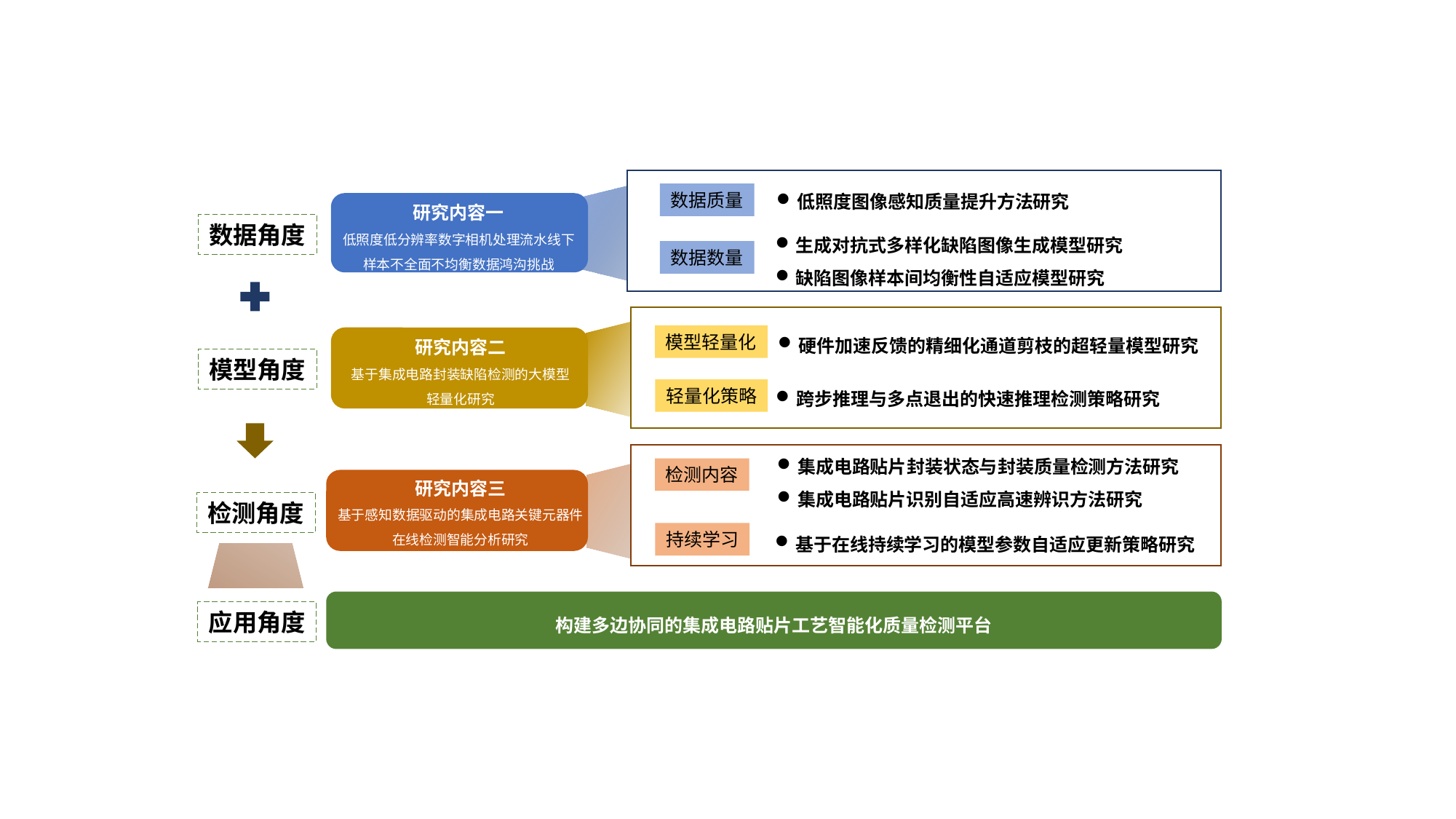

低照度图像感知质量提升方法研究
数据质量
研究内容一
低照度低分辨率数字相机处理流水线下样本不全面不均衡数据鸿沟挑战

数据角度
生成对抗式多样化缺陷图像生成模型研究
缺陷图像样本间均衡性自适应模型研究
数据数量

硬件加速反馈的精细化通道剪枝的超轻量模型研究
研究内容二
基于集成电路封装缺陷检测的大模型
轻量化研究
模型轻量化

模型角度
跨步推理与多点退出的快速推理检测策略研究
轻量化策略

集成电路贴片封装状态与封装质量检测方法研究
集成电路贴片识别自适应高速辨识方法研究

检测内容
研究内容三
基于感知数据驱动的集成电路关键元器件在线检测智能分析研究

检测角度
基于在线持续学习的模型参数自适应更新策略研究
持续学习

构建多边协同的集成电路贴片工艺智能化质量检测平台
应用角度